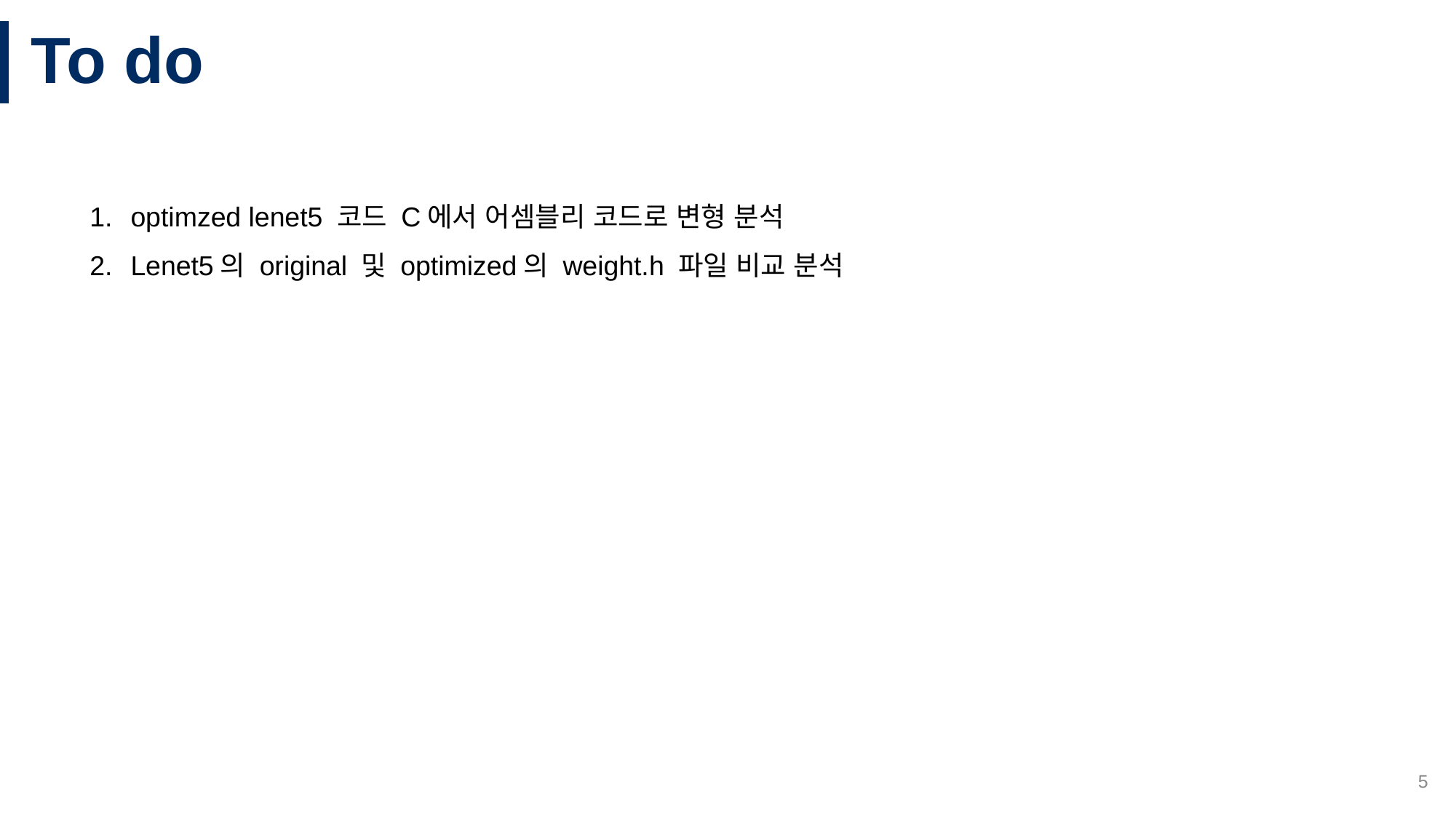

# To do
optimzed lenet5 코드 C에서 어셈블리 코드로 변형 분석
Lenet5의 original 및 optimized의 weight.h 파일 비교 분석
5